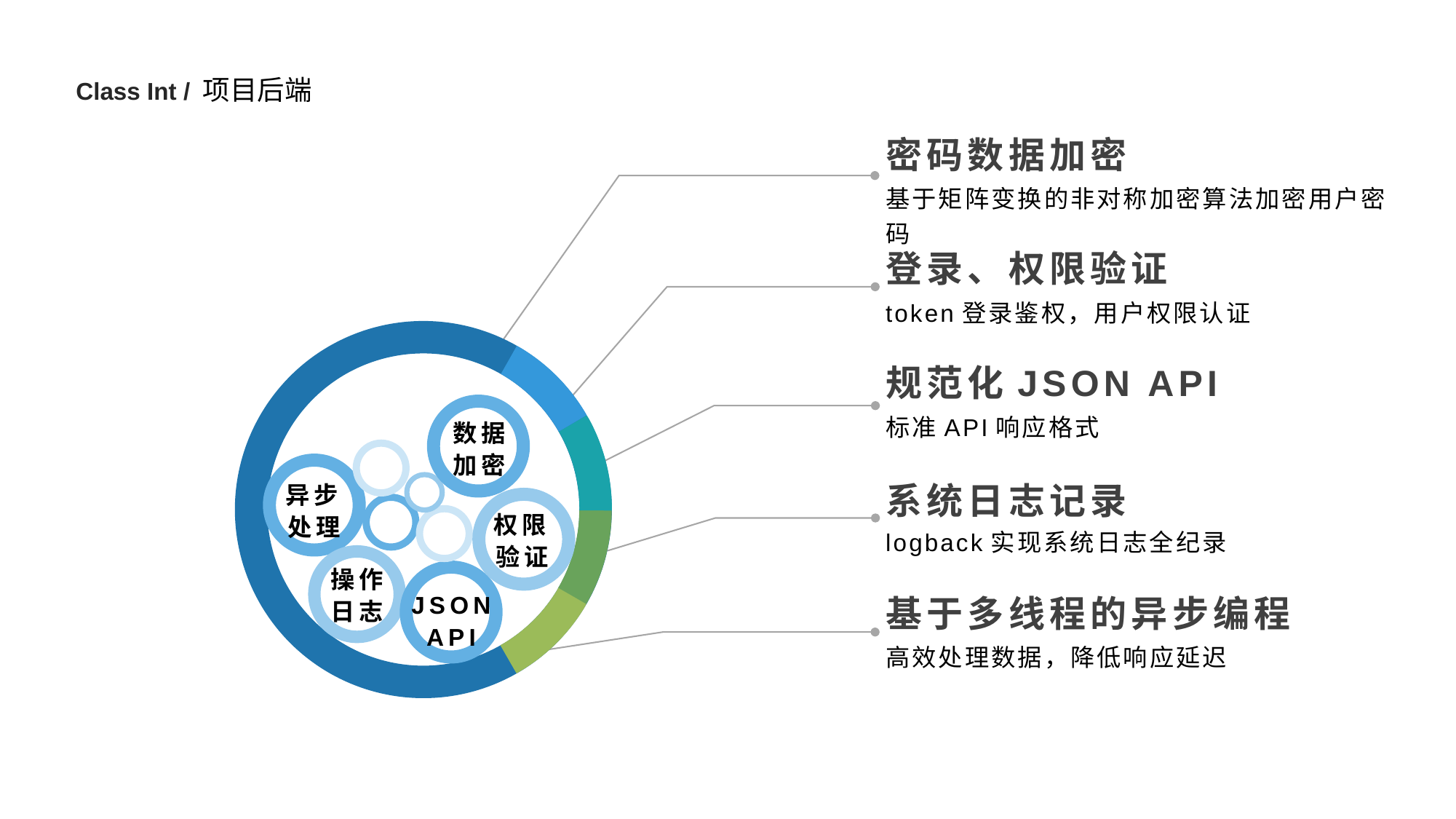

Class Int / 项目后端
密码数据加密

基于矩阵变换的非对称加密算法加密用户密码
登录、权限验证

token登录鉴权，用户权限认证

规范化JSON API

标准API响应格式
数据
加密

系统日志记录
异步处理

权限验证

logback实现系统日志全纪录

操作
日志

JSON
API
基于多线程的异步编程

高效处理数据，降低响应延迟